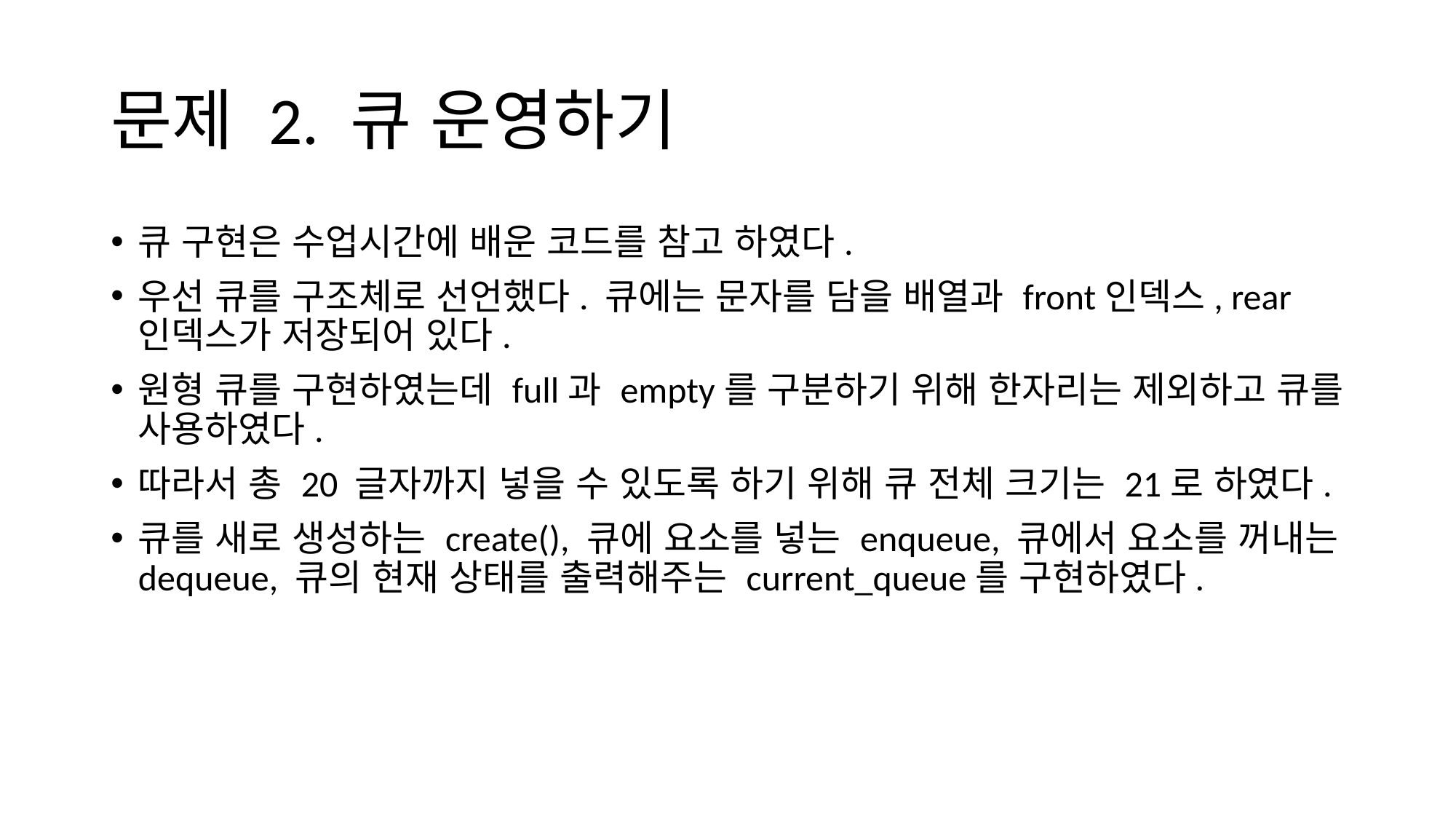

# 문제 2. 큐 운영하기
큐 구현은 수업시간에 배운 코드를 참고 하였다.
우선 큐를 구조체로 선언했다. 큐에는 문자를 담을 배열과 front인덱스, rear인덱스가 저장되어 있다.
원형 큐를 구현하였는데 full과 empty를 구분하기 위해 한자리는 제외하고 큐를 사용하였다.
따라서 총 20 글자까지 넣을 수 있도록 하기 위해 큐 전체 크기는 21로 하였다.
큐를 새로 생성하는 create(), 큐에 요소를 넣는 enqueue, 큐에서 요소를 꺼내는 dequeue, 큐의 현재 상태를 출력해주는 current_queue를 구현하였다.